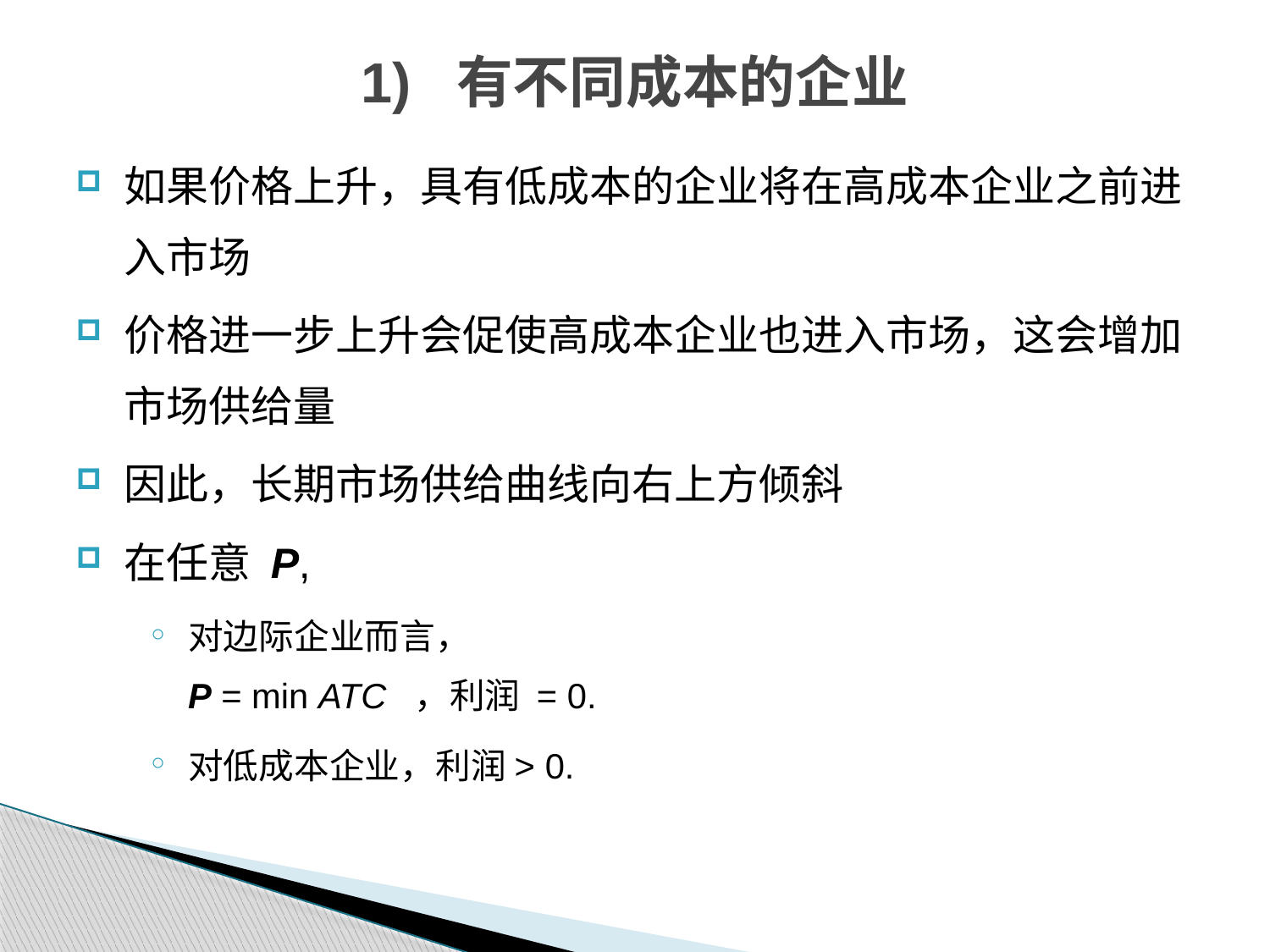

1)  有不同成本的企业
如果价格上升，具有低成本的企业将在高成本企业之前进入市场
价格进一步上升会促使高成本企业也进入市场，这会增加市场供给量
因此，长期市场供给曲线向右上方倾斜
在任意 P,
对边际企业而言，
P = min ATC  ，利润 = 0.
对低成本企业，利润> 0.